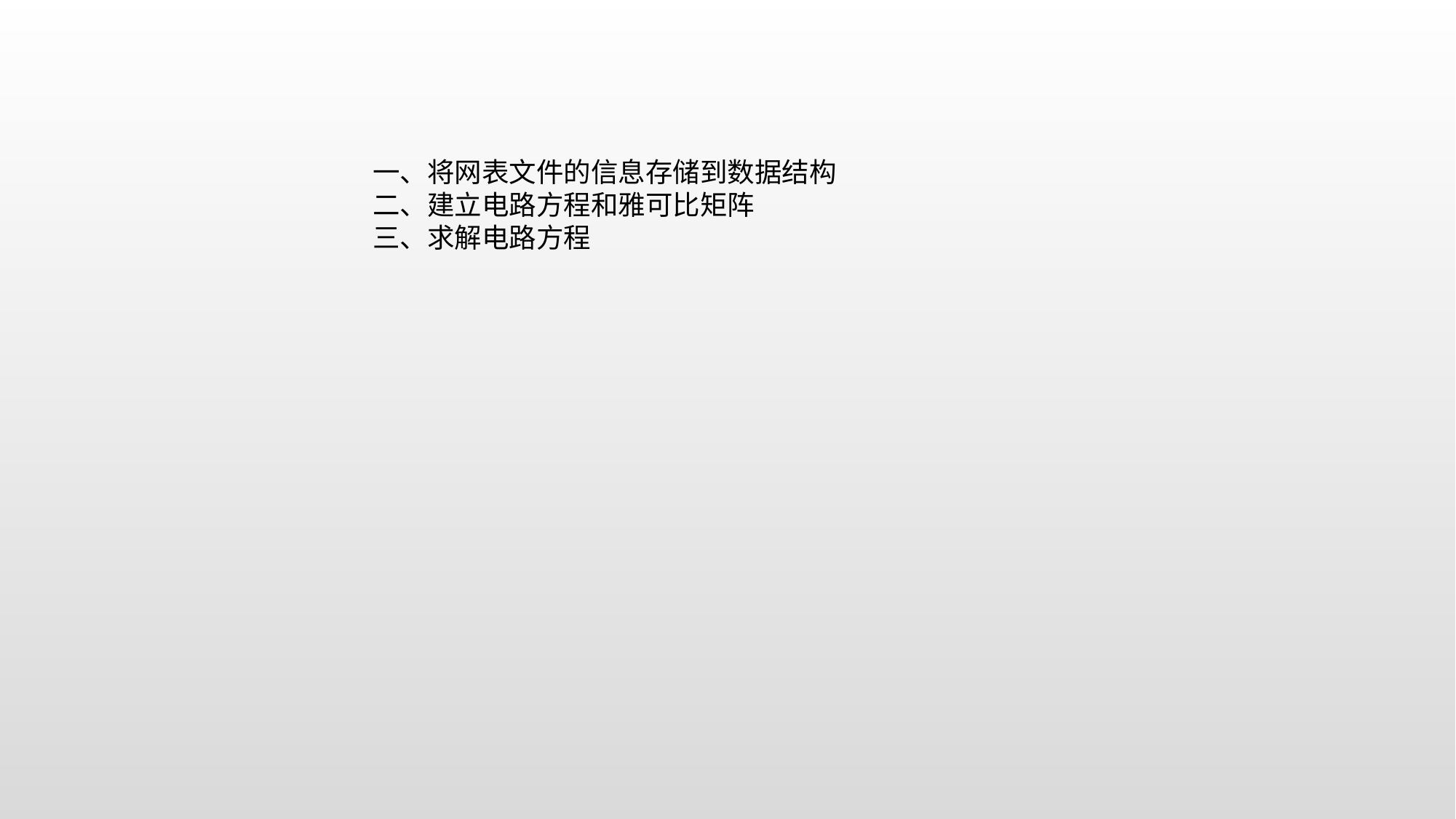

一、将网表文件的信息存储到数据结构
二、建立电路方程和雅可比矩阵
三、求解电路方程